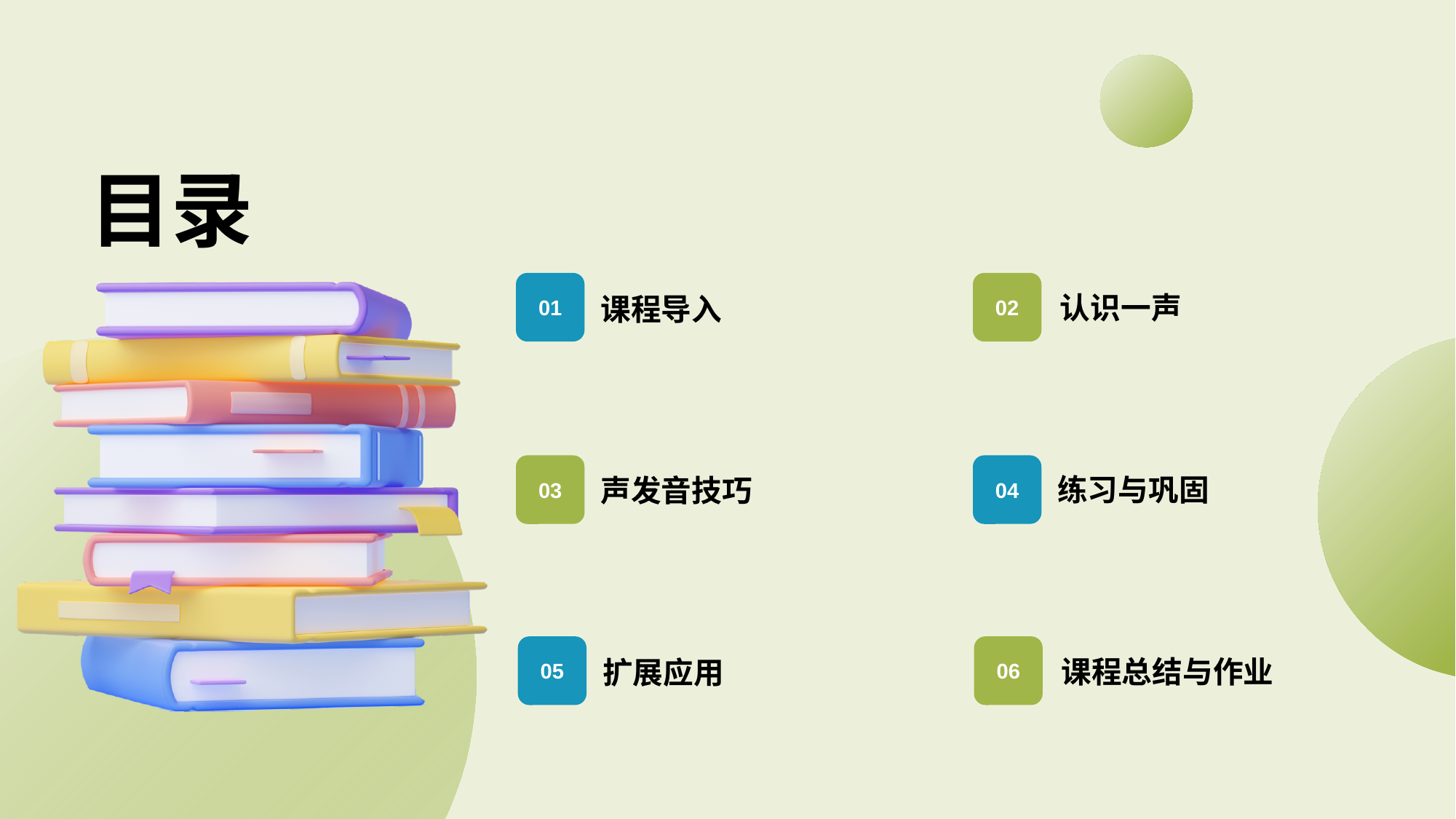

目录

01
02
认识一声
课程导入

03
04
练习与巩固
声发音技巧
05
06
课程总结与作业
扩展应用